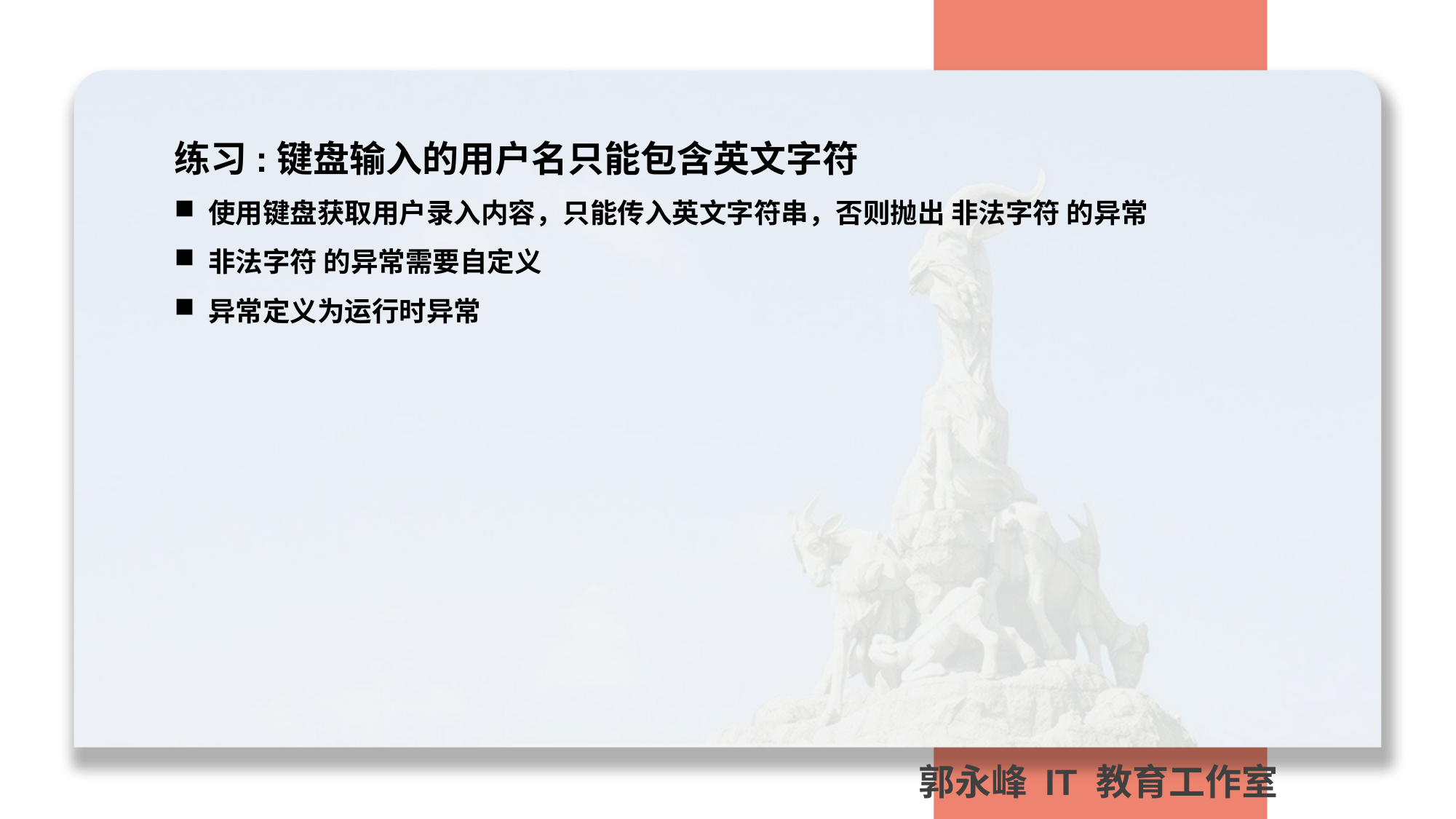

练习:键盘输入的用户名只能包含英文字符
使用键盘获取用户录入内容，只能传入英文字符串，否则抛出 非法字符 的异常
非法字符 的异常需要自定义
异常定义为运行时异常